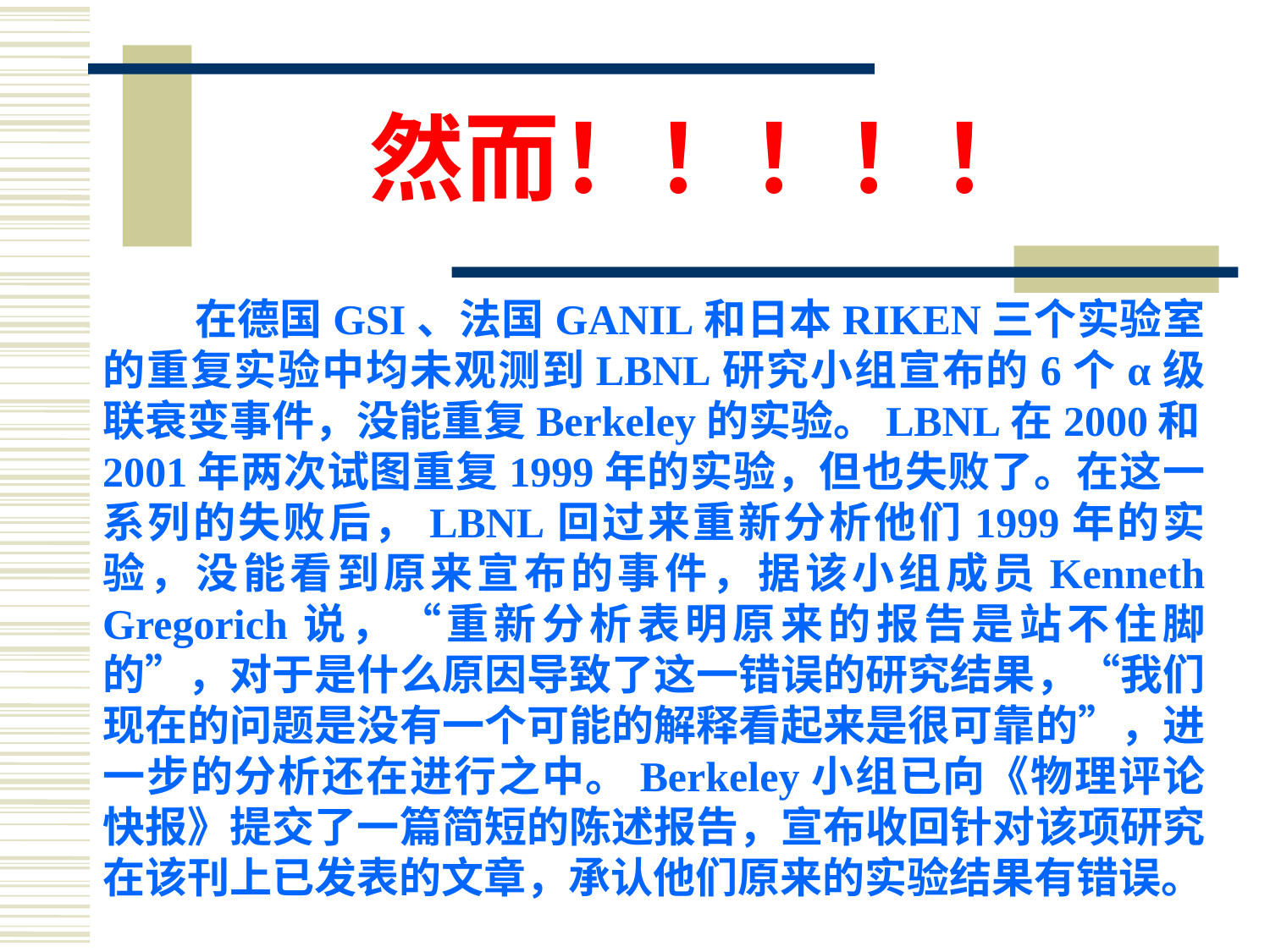

# 然而！！！！！
             在德国GSI、法国GANIL和日本RIKEN三个实验室的重复实验中均未观测到LBNL研究小组宣布的6个α级联衰变事件，没能重复Berkeley的实验。LBNL在2000和2001年两次试图重复1999年的实验，但也失败了。在这一系列的失败后，LBNL回过来重新分析他们1999年的实验，没能看到原来宣布的事件，据该小组成员Kenneth Gregorich说，“重新分析表明原来的报告是站不住脚的”，对于是什么原因导致了这一错误的研究结果，“我们现在的问题是没有一个可能的解释看起来是很可靠的”，进一步的分析还在进行之中。Berkeley小组已向《物理评论快报》提交了一篇简短的陈述报告，宣布收回针对该项研究在该刊上已发表的文章，承认他们原来的实验结果有错误。